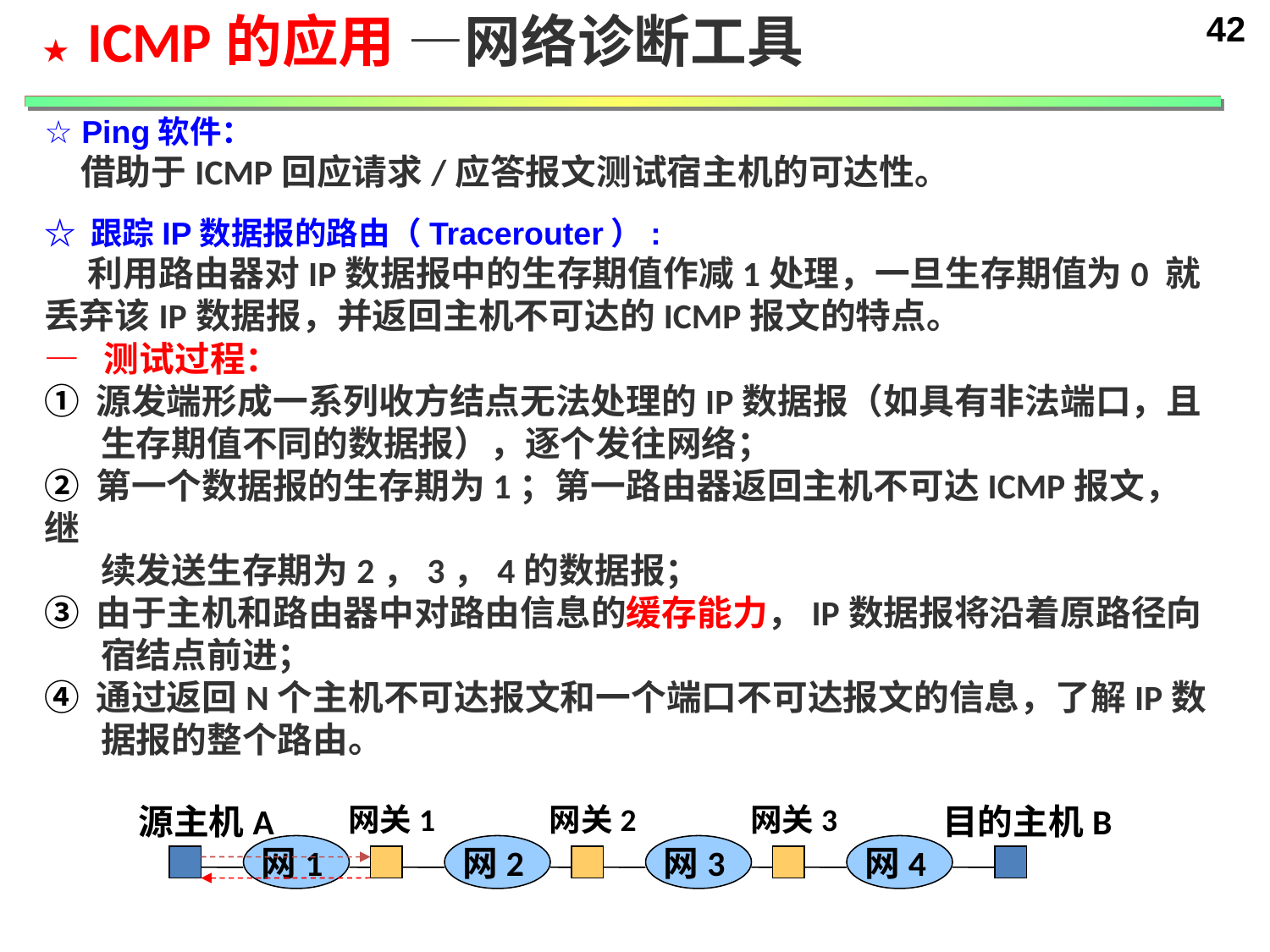

★  ICMP的应用 —网络诊断工具
42

☆ Ping软件：
    借助于ICMP回应请求/应答报文测试宿主机的可达性。

☆ 跟踪IP数据报的路由（Tracerouter）:
     利用路由器对IP数据报中的生存期值作减1处理，一旦生存期值为0 就丢弃该IP数据报，并返回主机不可达的ICMP报文的特点。
—  测试过程：
① 源发端形成一系列收方结点无法处理的IP数据报（如具有非法端口，且
      生存期值不同的数据报），逐个发往网络；
② 第一个数据报的生存期为1；第一路由器返回主机不可达ICMP报文，继
      续发送生存期为2，3，4的数据报；
③ 由于主机和路由器中对路由信息的缓存能力，IP数据报将沿着原路径向
      宿结点前进；
④ 通过返回N个主机不可达报文和一个端口不可达报文的信息，了解IP数
      据报的整个路由。
源主机A
网关1
网关2
网关3
目的主机B
网1

网2

网3

网4